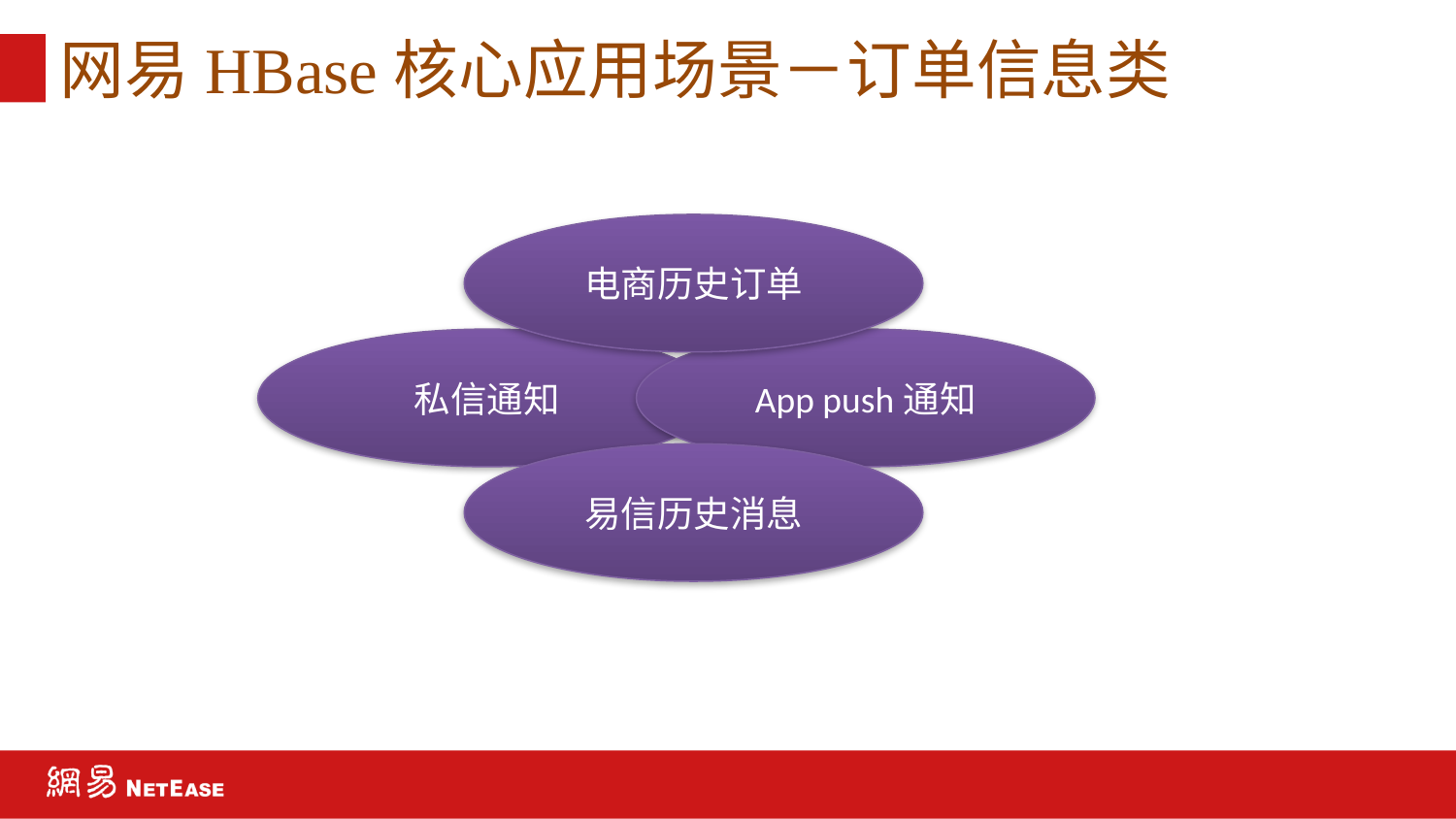

# 网易HBase核心应用场景－订单信息类
电商历史订单
私信通知
App push通知
易信历史消息